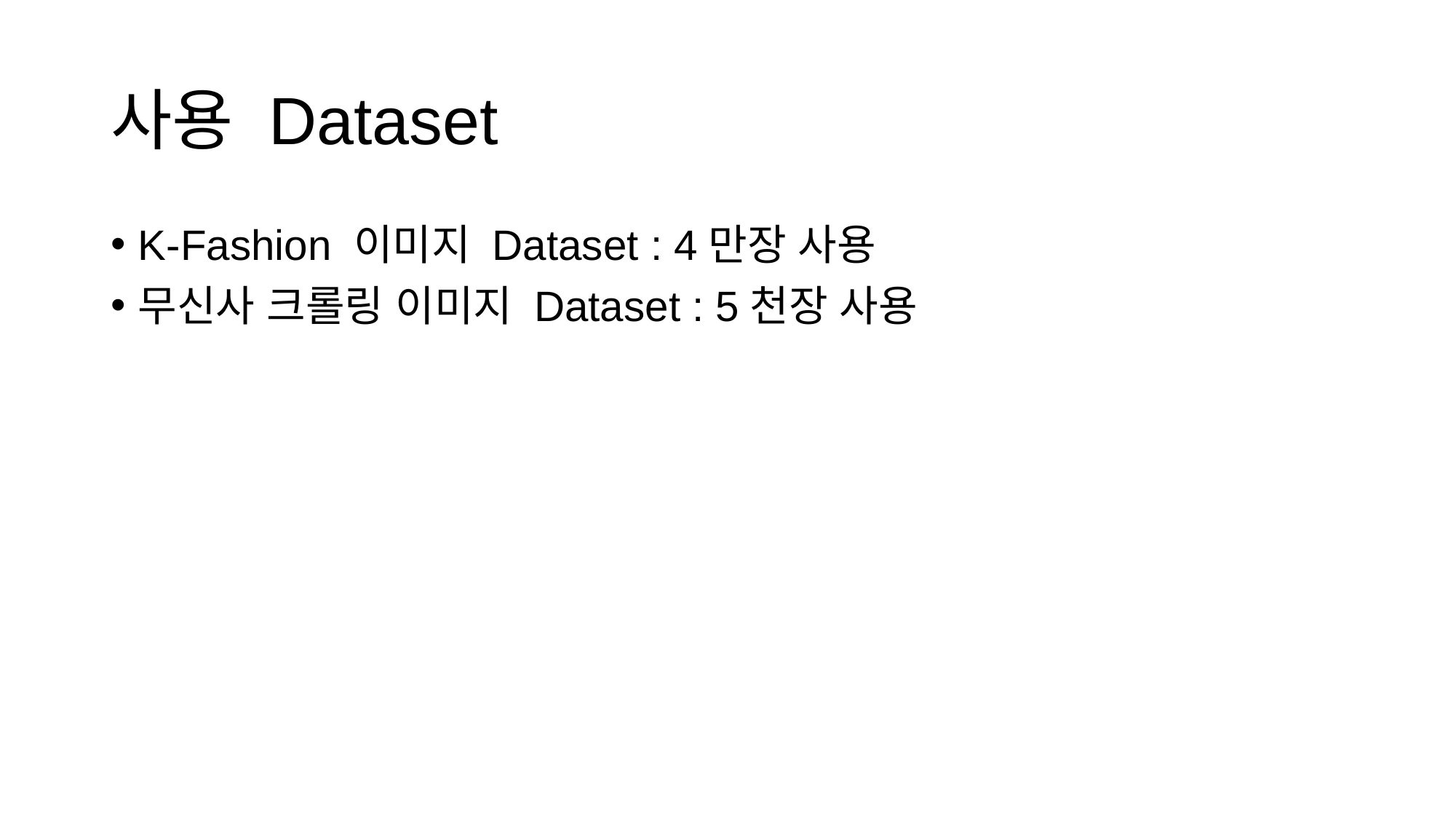

# 사용 Dataset
K-Fashion 이미지 Dataset : 4만장 사용
무신사 크롤링 이미지 Dataset : 5천장 사용